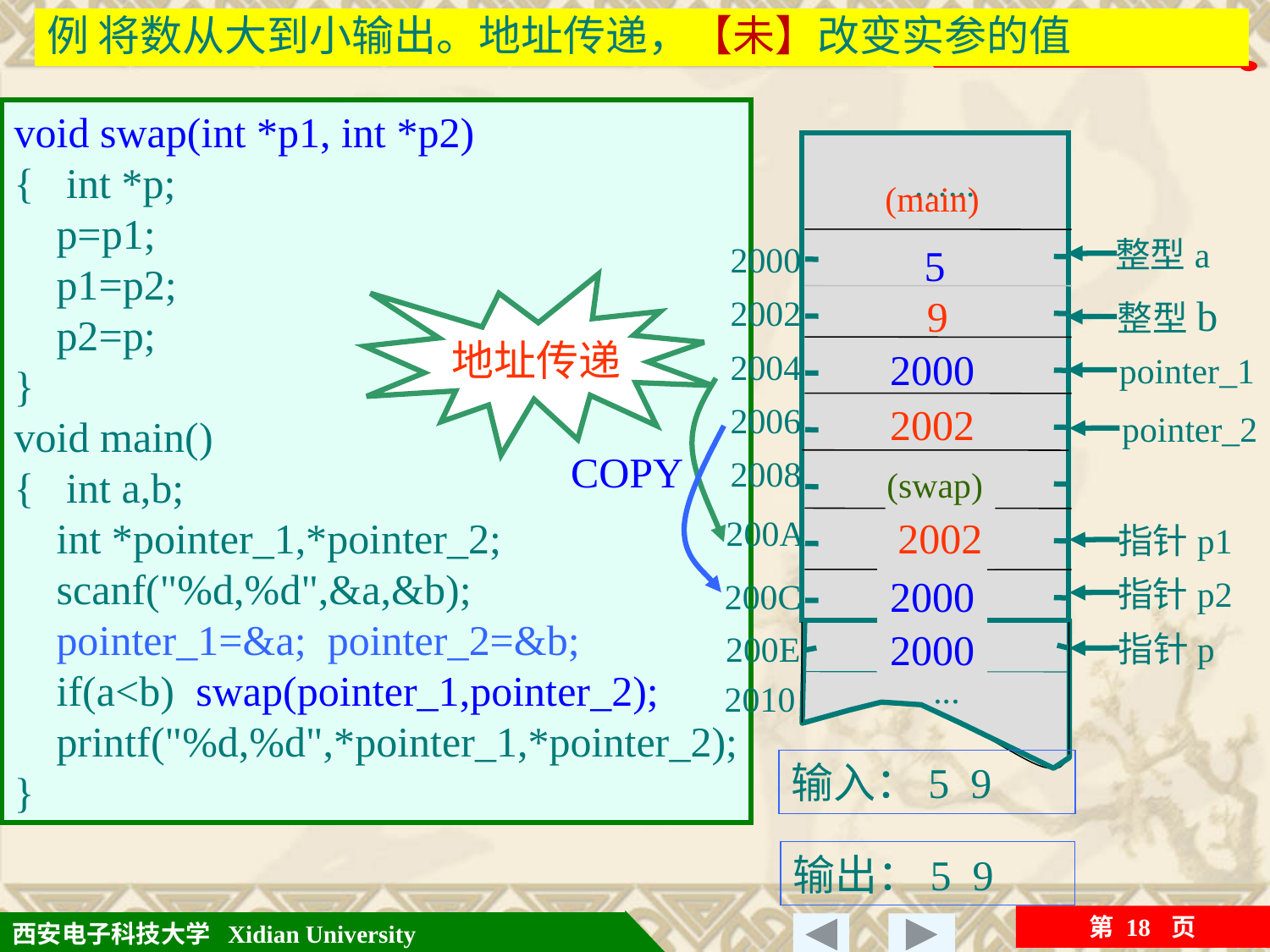

第八章  指针

例 将数从大到小输出。地址传递，【未】改变实参的值

void swap(int *p1, int *p2)
{   int *p;
    p=p1;
    p1=p2;
    p2=p;
}
void main()
{   int a,b;
    int *pointer_1,*pointer_2;
    scanf("%d,%d",&a,&b);
    pointer_1=&a;  pointer_2=&b;
    if(a<b)  swap(pointer_1,pointer_2);
    printf("%d,%d",*pointer_1,*pointer_2);
}

…...

2000

2002

2004
2006

2008

200A

200C

200E

2010

...
(main)
整型a

  整型b

pointer_1

pointer_2

5
9
地址传递
2000

2000
2002

2002
COPY
(swap)
指针p1

指针p2

指针p

****
2002
2000
2000
输入：5  9
输出：5  9